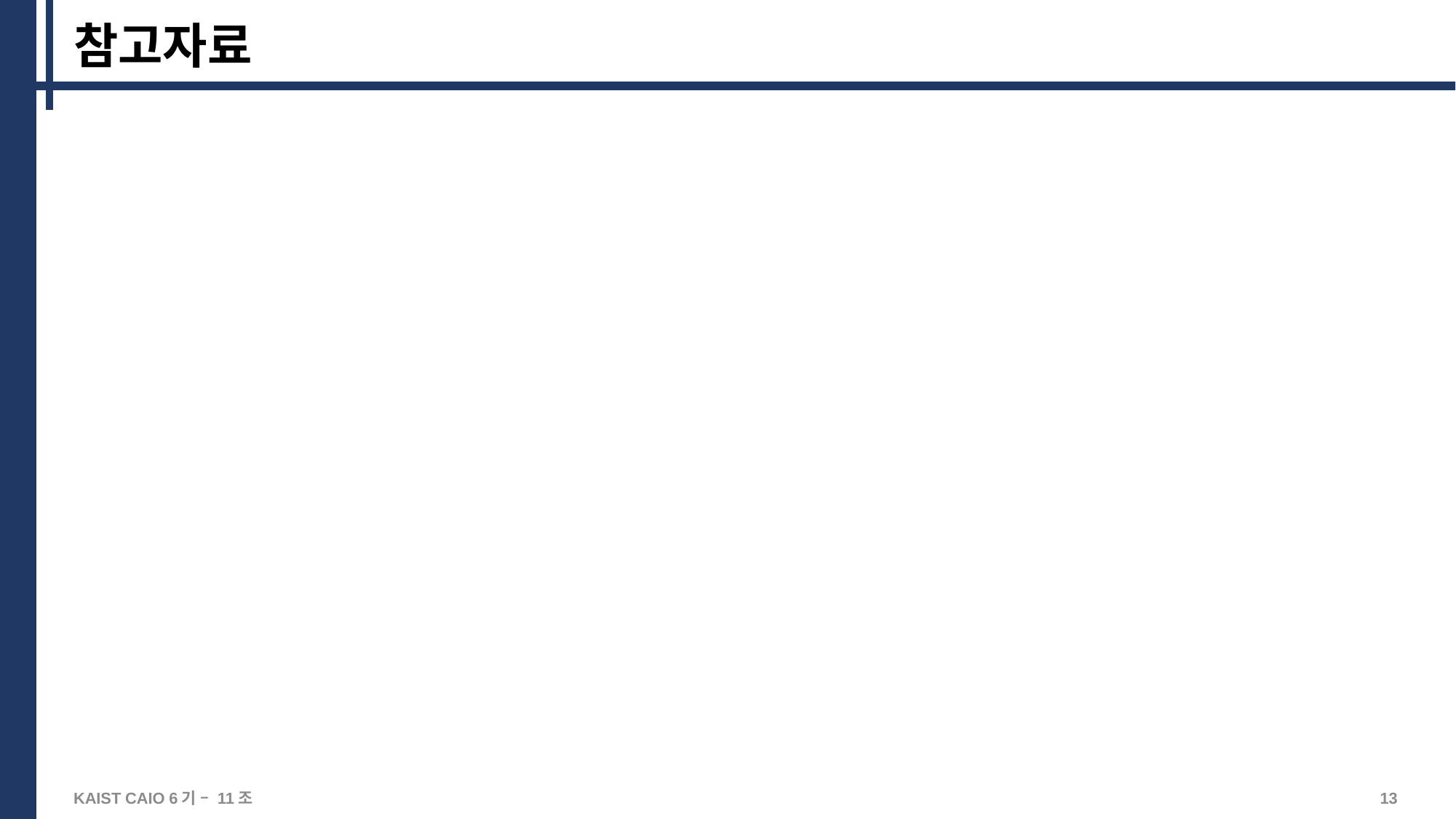

# 참고자료

13
KAIST CAIO 6기 – 11조